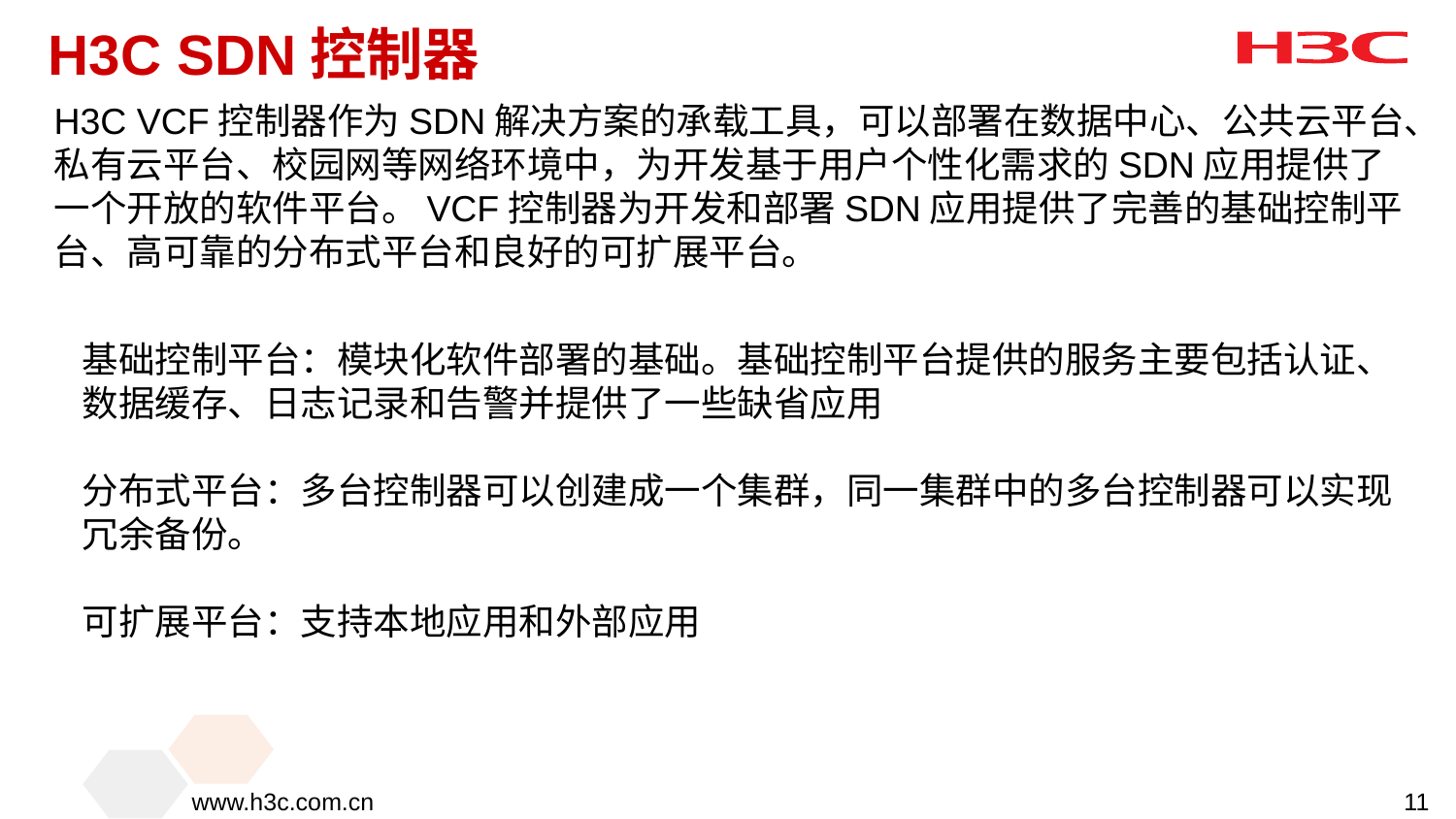

H3C SDN控制器
H3C VCF控制器作为SDN解决方案的承载工具，可以部署在数据中心、公共云平台、
私有云平台、校园网等网络环境中，为开发基于用户个性化需求的SDN应用提供了
一个开放的软件平台。VCF控制器为开发和部署SDN应用提供了完善的基础控制平
台、高可靠的分布式平台和良好的可扩展平台。

基础控制平台：模块化软件部署的基础。基础控制平台提供的服务主要包括认证、数据缓存、日志记录和告警并提供了一些缺省应用

分布式平台：多台控制器可以创建成一个集群，同一集群中的多台控制器可以实现冗余备份。

可扩展平台：支持本地应用和外部应用